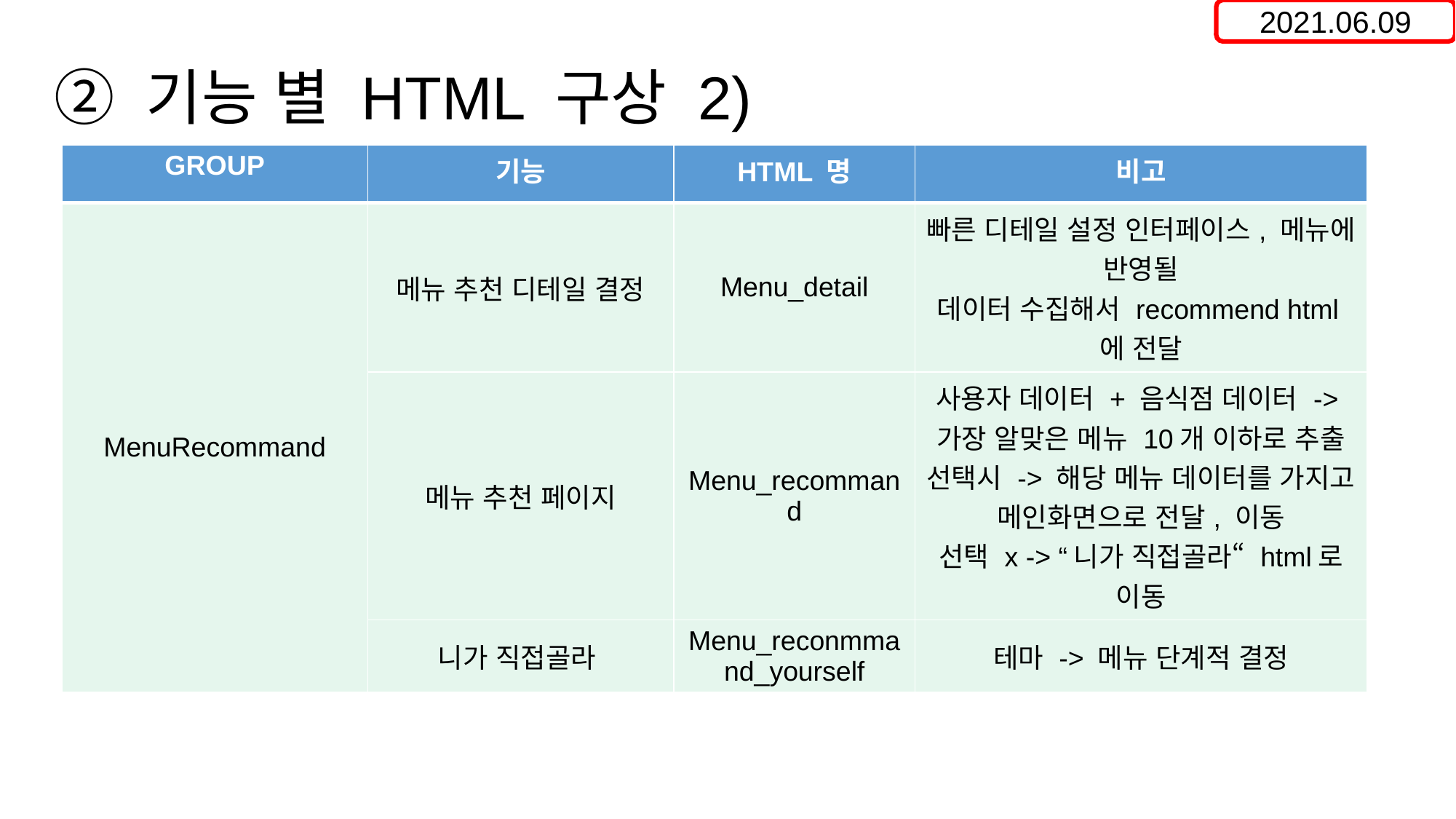

2021.06.09
② 기능 별 HTML 구상 2)
| GROUP | 기능 | HTML 명 | 비고 |
| --- | --- | --- | --- |
| MenuRecommand | 메뉴 추천 디테일 결정 | Menu\_detail | 빠른 디테일 설정 인터페이스, 메뉴에 반영될 데이터 수집해서 recommend html에 전달 |
|  | 메뉴 추천 페이지 | Menu\_recommand | 사용자 데이터 + 음식점 데이터 -> 가장 알맞은 메뉴 10개 이하로 추출 선택시 -> 해당 메뉴 데이터를 가지고 메인화면으로 전달, 이동 선택 x -> “니가 직접골라“ html로 이동 |
|  | 니가 직접골라 | Menu\_reconmmand\_yourself | 테마 -> 메뉴 단계적 결정 |